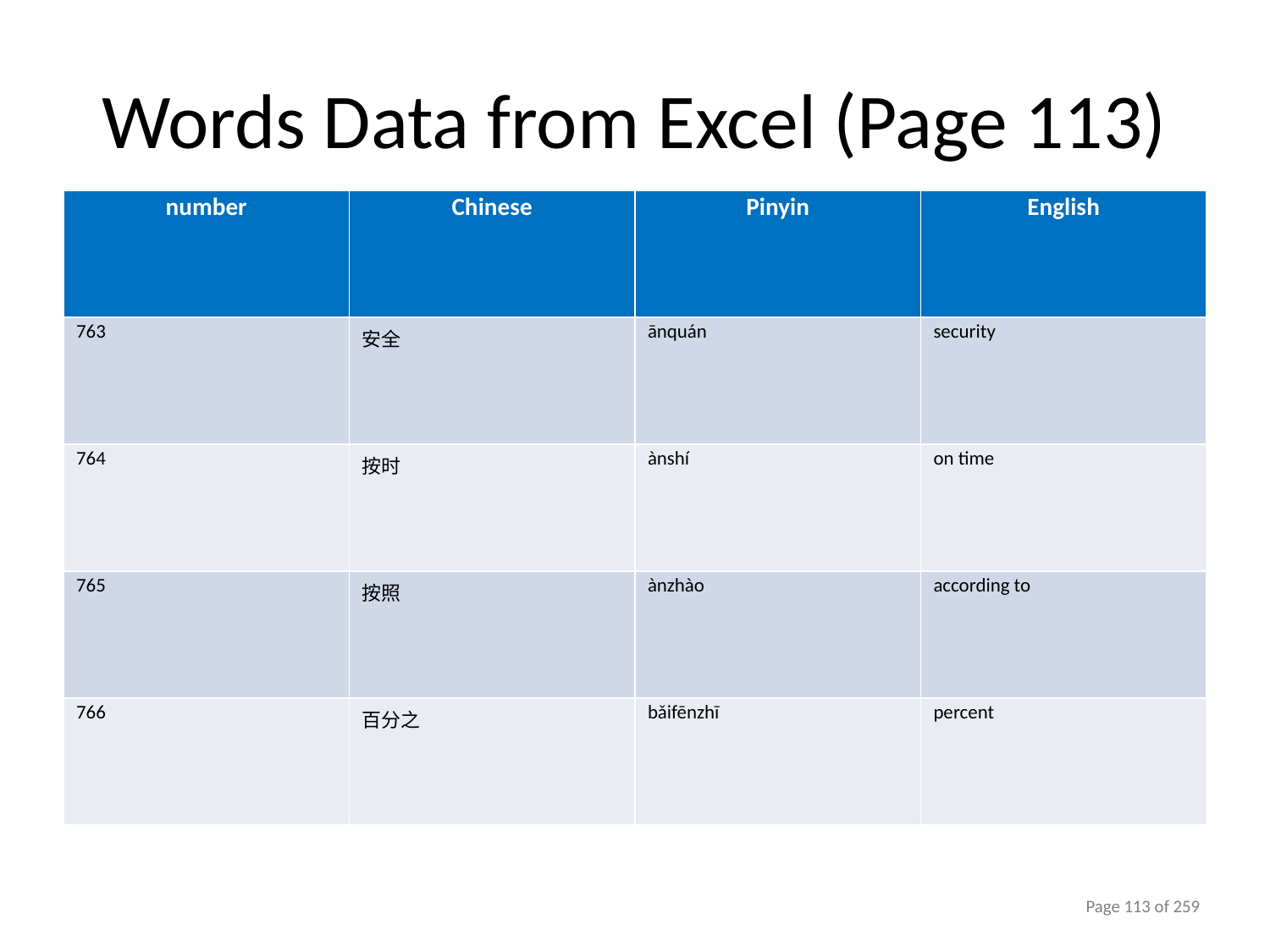

# Words Data from Excel (Page 113)
| number | Chinese | Pinyin | English |
| --- | --- | --- | --- |
| 763 | 安全 | ānquán | security |
| 764 | 按时 | ànshí | on time |
| 765 | 按照 | ànzhào | according to |
| 766 | 百分之 | bǎifēnzhī | percent |

Page 113 of 259